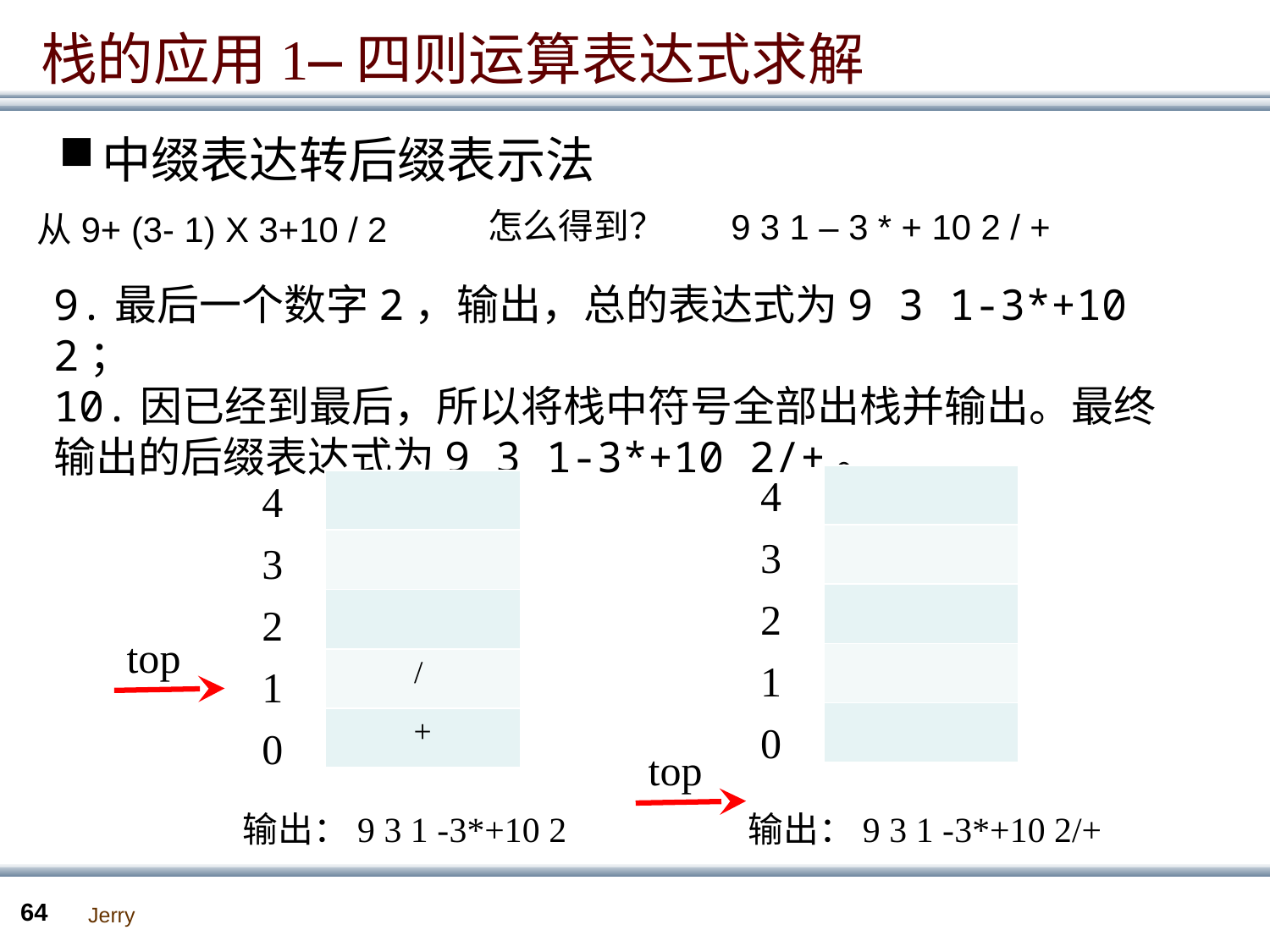

栈的应用1—四则运算表达式求解
中缀表达转后缀表示法
怎么得到？
9 3 1 – 3 * + 10 2 / +
从9+ (3- 1) X 3+10 / 2
9.最后一个数字2，输出，总的表达式为9 3 1-3*+10 2；
10.因已经到最后，所以将栈中符号全部出栈并输出。最终输出的后缀表达式为9 3 1-3*+10 2/+。
4
|  |
| --- |
|  |
|  |
|  |
|  |
4
|  |
| --- |
|  |
|  |
| / |
| + |
3
3
2
2
top
1
1
0
0
top
输出：9 3 1 -3*+10 2
输出：9 3 1 -3*+10 2/+